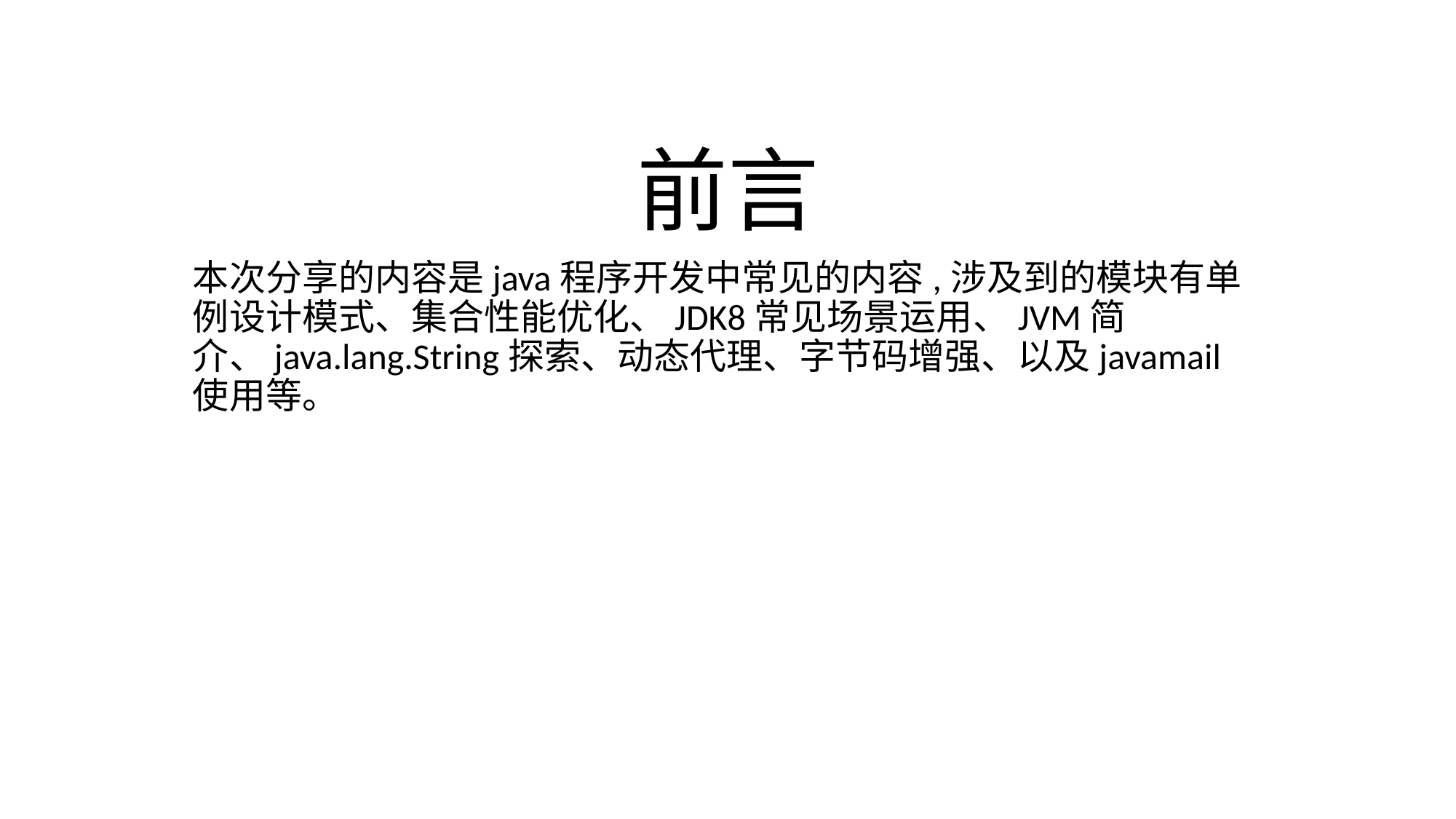

# 前言
本次分享的内容是java程序开发中常见的内容,涉及到的模块有单例设计模式、集合性能优化、JDK8常见场景运用、JVM简介、java.lang.String探索、动态代理、字节码增强、以及javamail使用等。